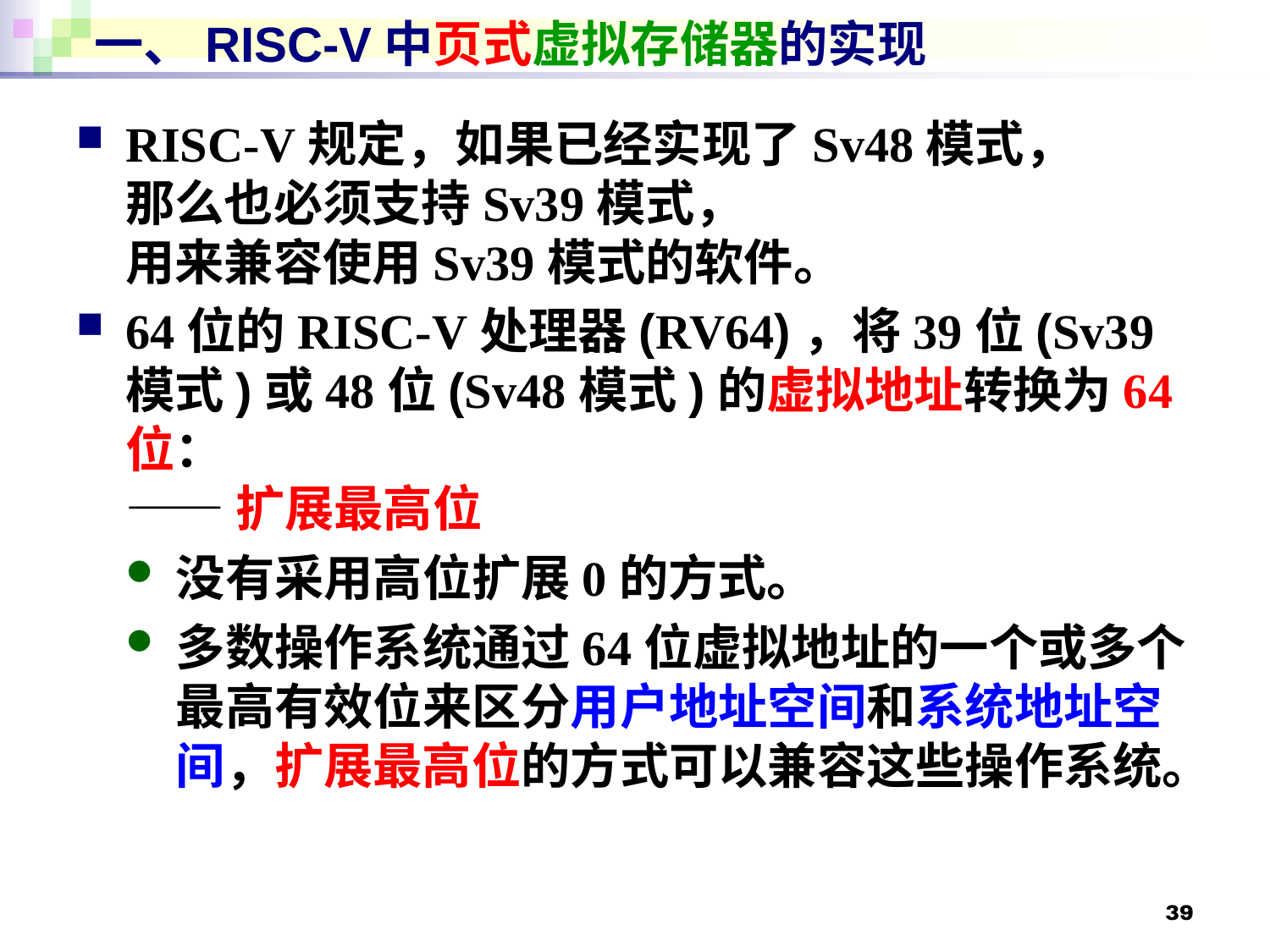

# 一、RISC-V中页式虚拟存储器的实现
RISC-V规定，如果已经实现了Sv48模式，
那么也必须支持Sv39模式，
用来兼容使用Sv39模式的软件。
64位的RISC-V处理器(RV64)，将39位(Sv39模式)或48位(Sv48模式)的虚拟地址转换为64位：
—— 扩展最高位
没有采用高位扩展0的方式。
多数操作系统通过64位虚拟地址的一个或多个最高有效位来区分用户地址空间和系统地址空间，扩展最高位的方式可以兼容这些操作系统。
39